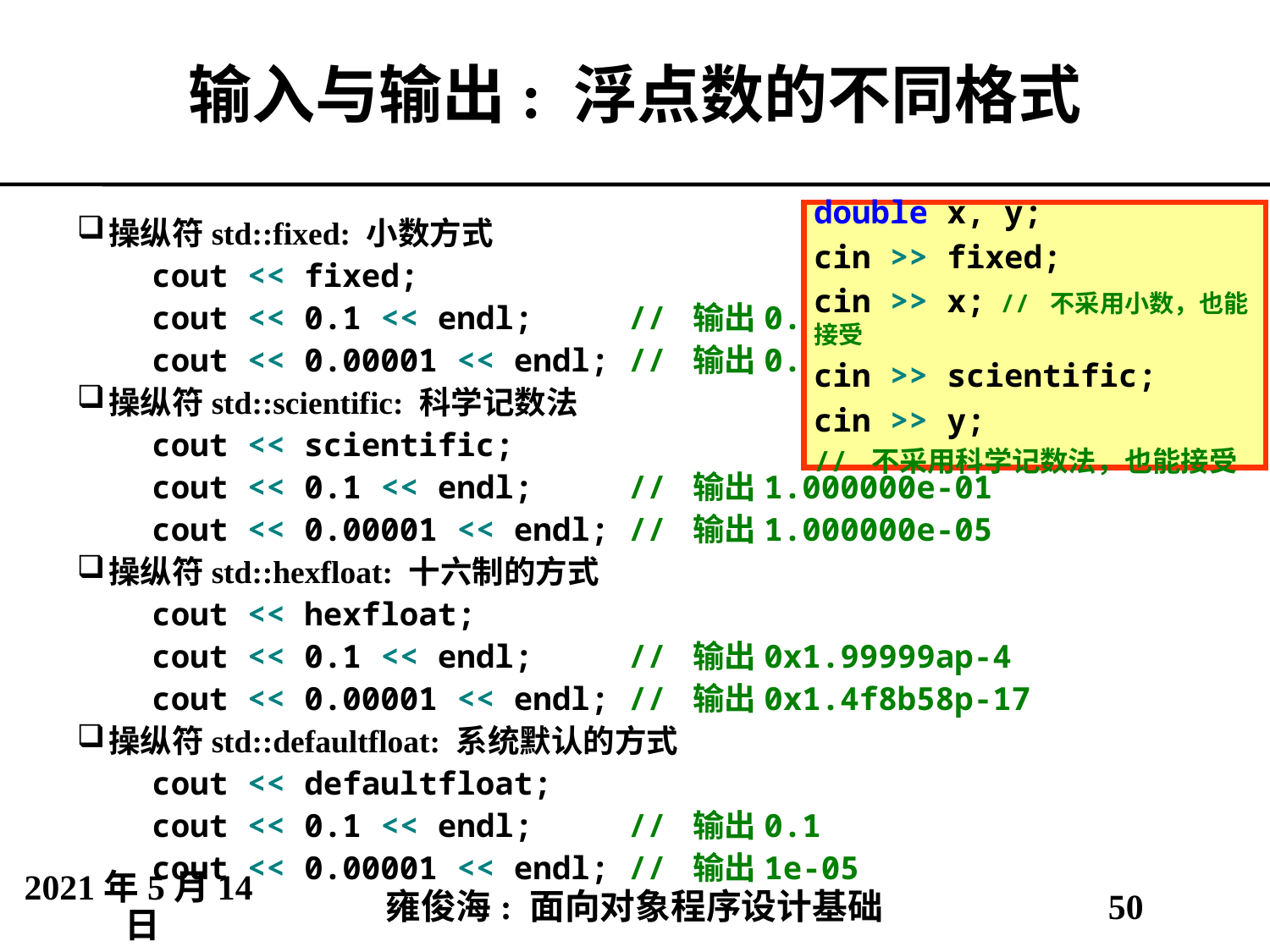

# 输入与输出: 浮点数的不同格式

double x, y;
cin >> fixed;
cin >> x; // 不采用小数，也能接受
cin >> scientific;
cin >> y;
// 不采用科学记数法，也能接受
操纵符std::fixed: 小数方式
cout << fixed;
cout << 0.1 << endl;     // 输出0.100000
cout << 0.00001 << endl; // 输出0.000010
操纵符std::scientific: 科学记数法
cout << scientific;
cout << 0.1 << endl;     // 输出1.000000e-01
cout << 0.00001 << endl; // 输出1.000000e-05
操纵符std::hexfloat: 十六制的方式
cout << hexfloat;
cout << 0.1 << endl;     // 输出0x1.99999ap-4
cout << 0.00001 << endl; // 输出0x1.4f8b58p-17
操纵符std::defaultfloat: 系统默认的方式
cout << defaultfloat;
cout << 0.1 << endl;     // 输出0.1
cout << 0.00001 << endl; // 输出1e-05
2021年5月14日
雍俊海: 面向对象程序设计基础
50